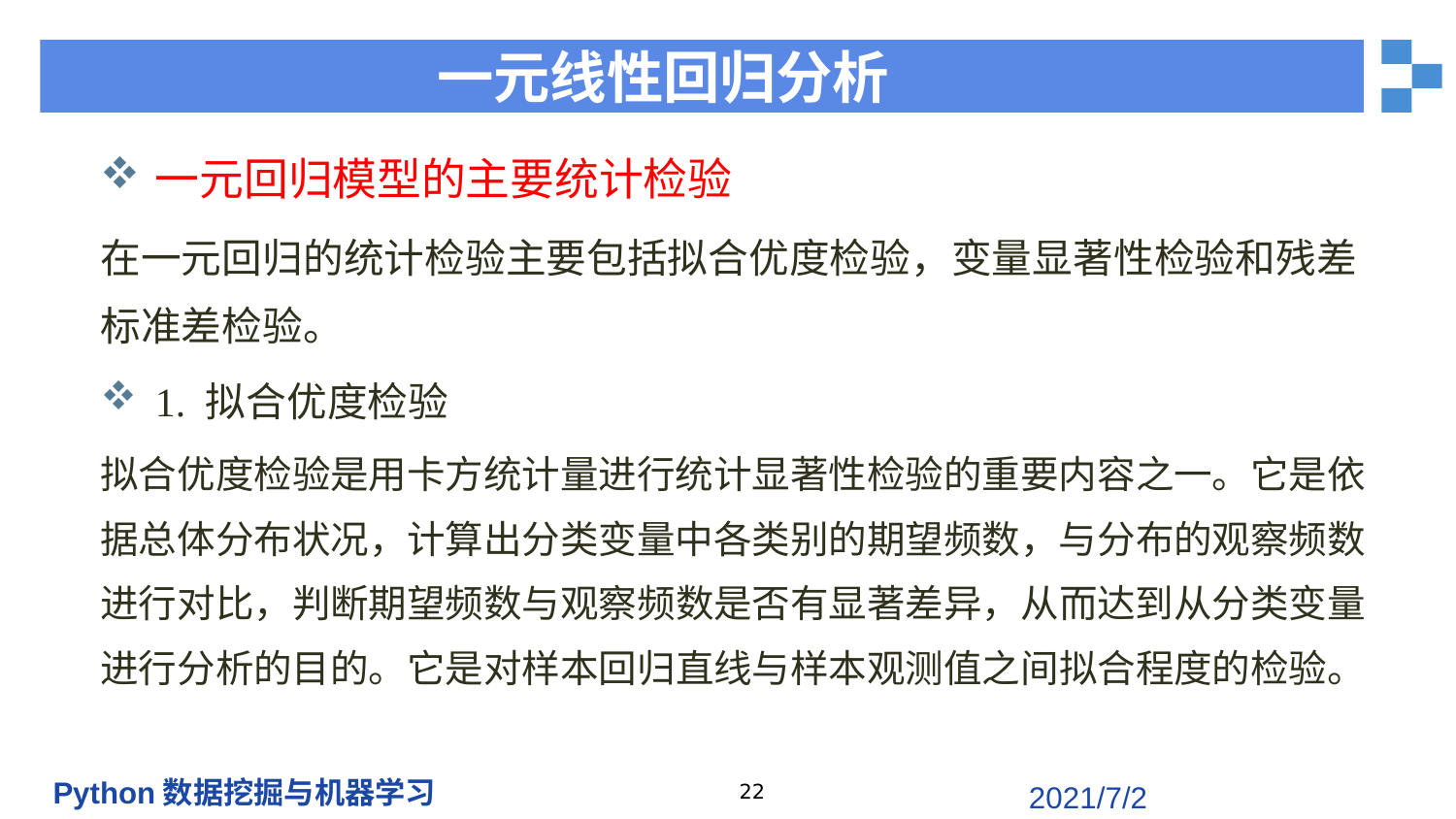

# 一元线性回归分析
一元回归模型的主要统计检验
在一元回归的统计检验主要包括拟合优度检验，变量显著性检验和残差标准差检验。
1. 拟合优度检验
拟合优度检验是用卡方统计量进行统计显著性检验的重要内容之一。它是依据总体分布状况，计算出分类变量中各类别的期望频数，与分布的观察频数进行对比，判断期望频数与观察频数是否有显著差异，从而达到从分类变量进行分析的目的。它是对样本回归直线与样本观测值之间拟合程度的检验。

22
2021/7/2